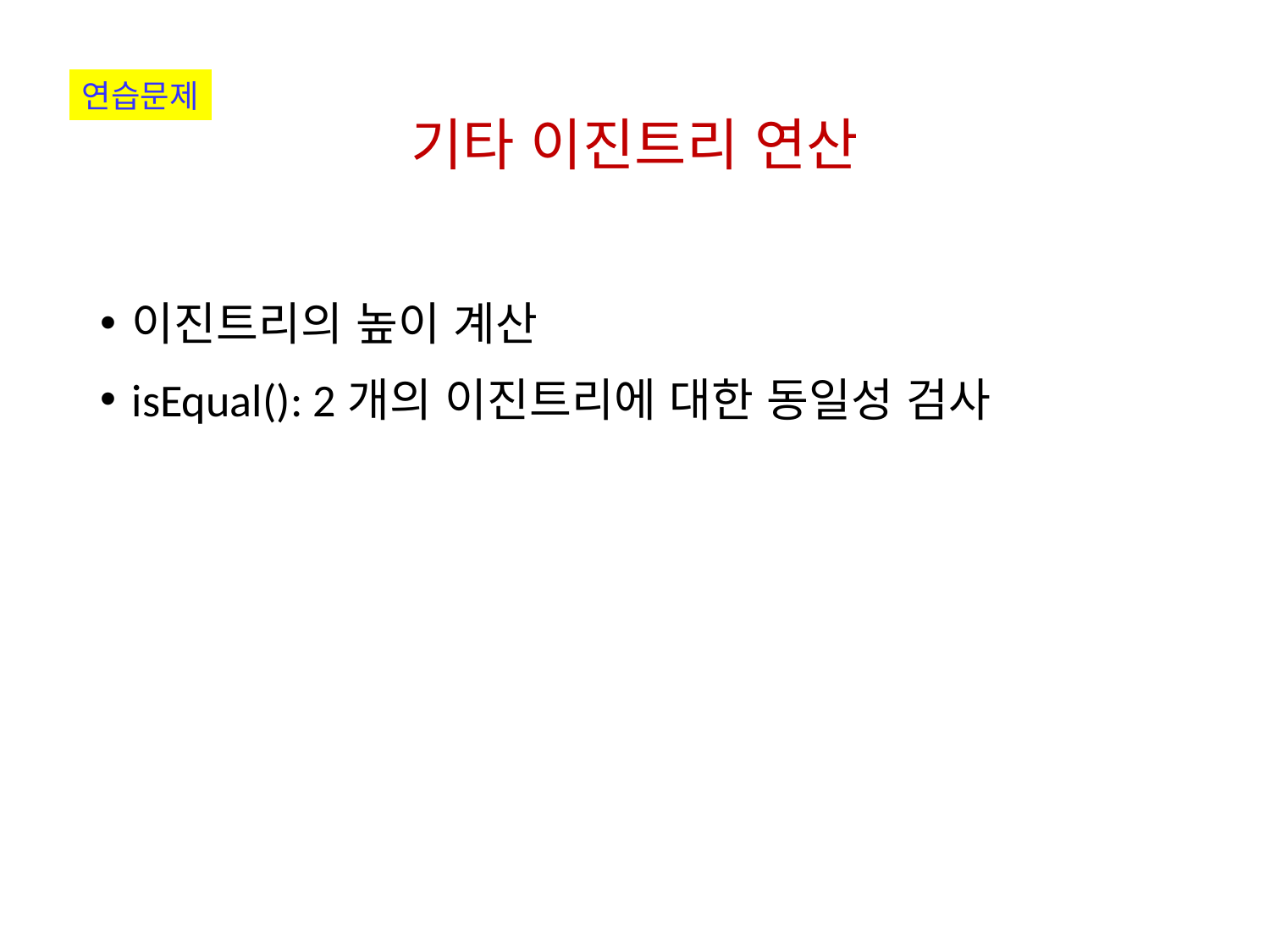

연습문제
# 기타 이진트리 연산
이진트리의 높이 계산
isEqual(): 2개의 이진트리에 대한 동일성 검사